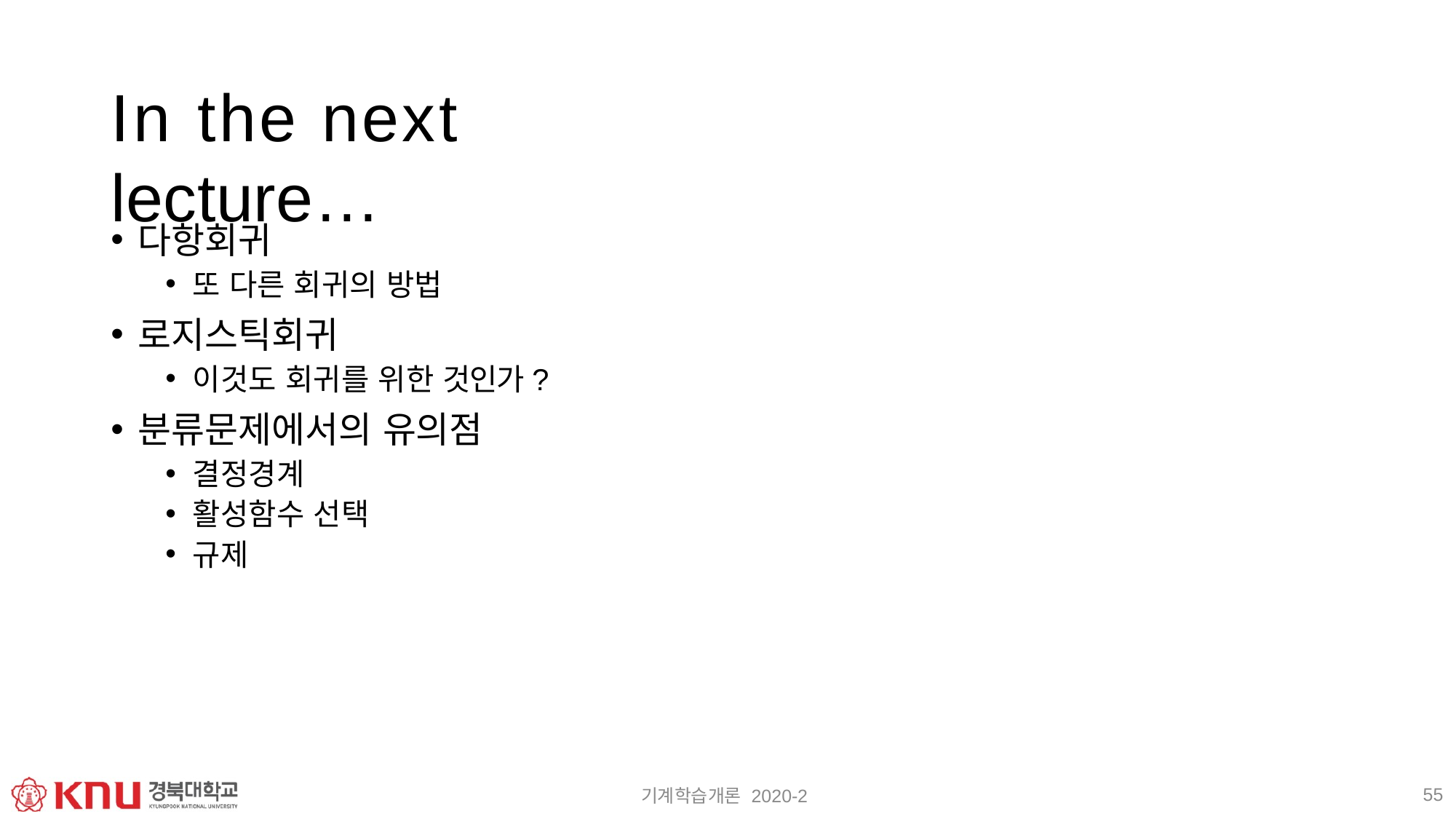

# In the next lecture…
다항회귀
또 다른 회귀의 방법
로지스틱회귀
이것도 회귀를 위한 것인가?
분류문제에서의 유의점
결정경계
활성함수 선택
규제
55
기계학습개론 2020-2